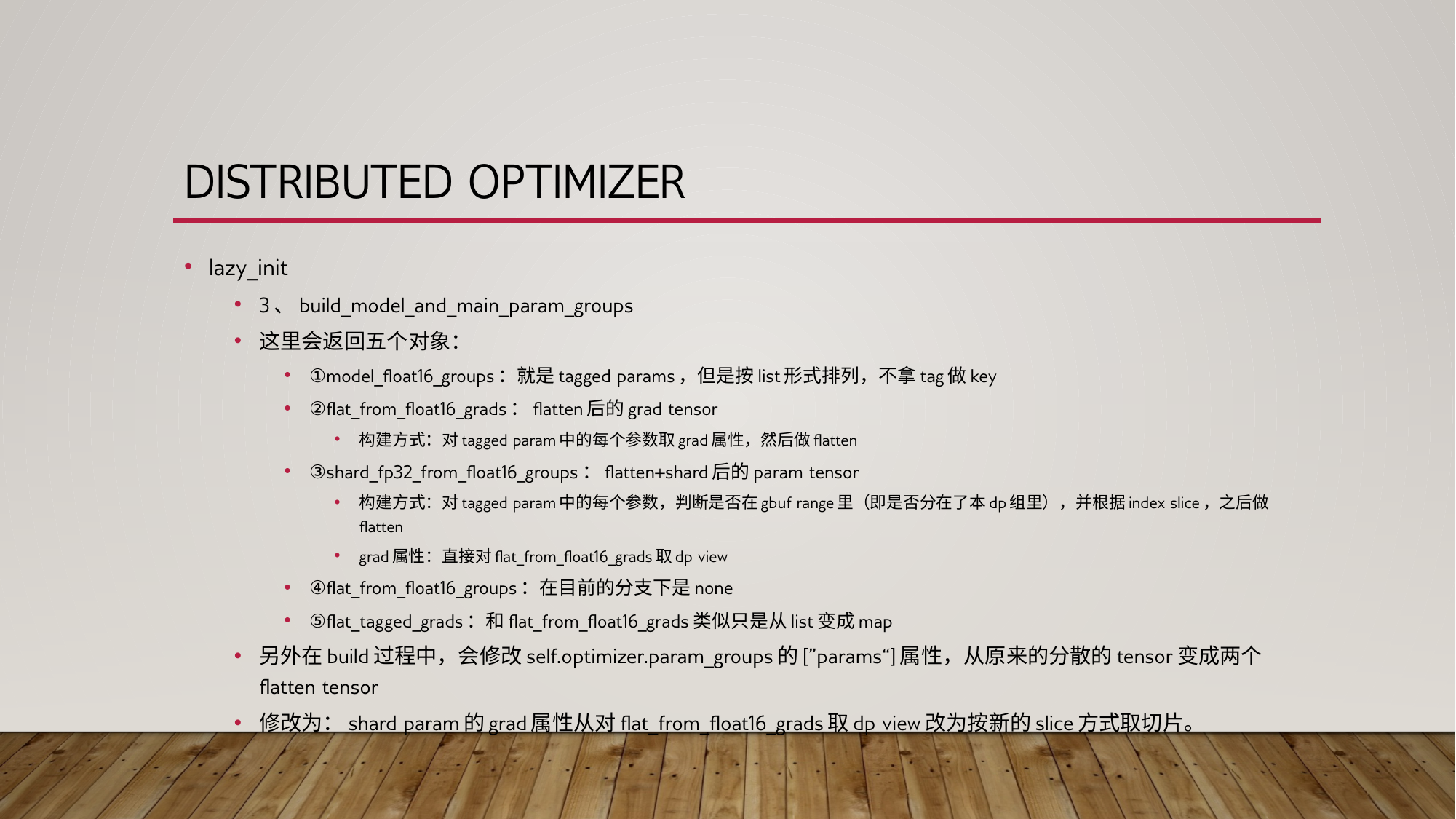

# distributed optimizer
lazy_init
3、build_model_and_main_param_groups
这里会返回五个对象：
①model_float16_groups：就是tagged params，但是按list形式排列，不拿tag做key
②flat_from_float16_grads：flatten后的grad tensor
构建方式：对tagged param中的每个参数取grad属性，然后做flatten
③shard_fp32_from_float16_groups：flatten+shard后的param tensor
构建方式：对tagged param中的每个参数，判断是否在gbuf range里（即是否分在了本dp组里），并根据index slice，之后做flatten
grad属性：直接对flat_from_float16_grads取dp view
④flat_from_float16_groups：在目前的分支下是none
⑤flat_tagged_grads：和flat_from_float16_grads类似只是从list变成map
另外在build过程中，会修改self.optimizer.param_groups的[”params“]属性，从原来的分散的tensor变成两个flatten tensor
修改为：shard param的grad属性从对flat_from_float16_grads取dp view改为按新的slice方式取切片。